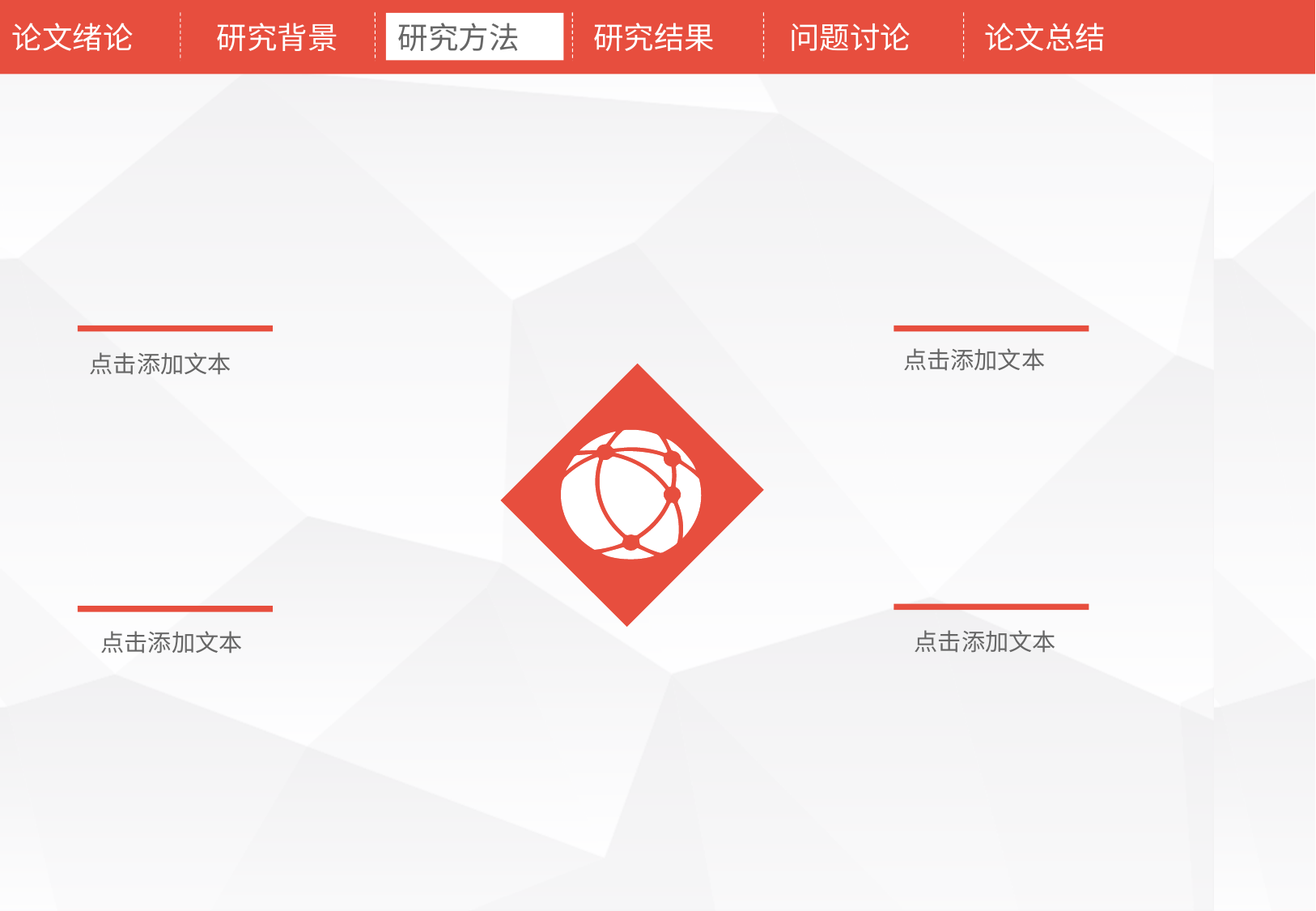

论文绪论

研究背景

研究方法

研究结果

问题讨论

论文总结

点击添加文本
点击添加文本

点击添加文本
点击添加文本